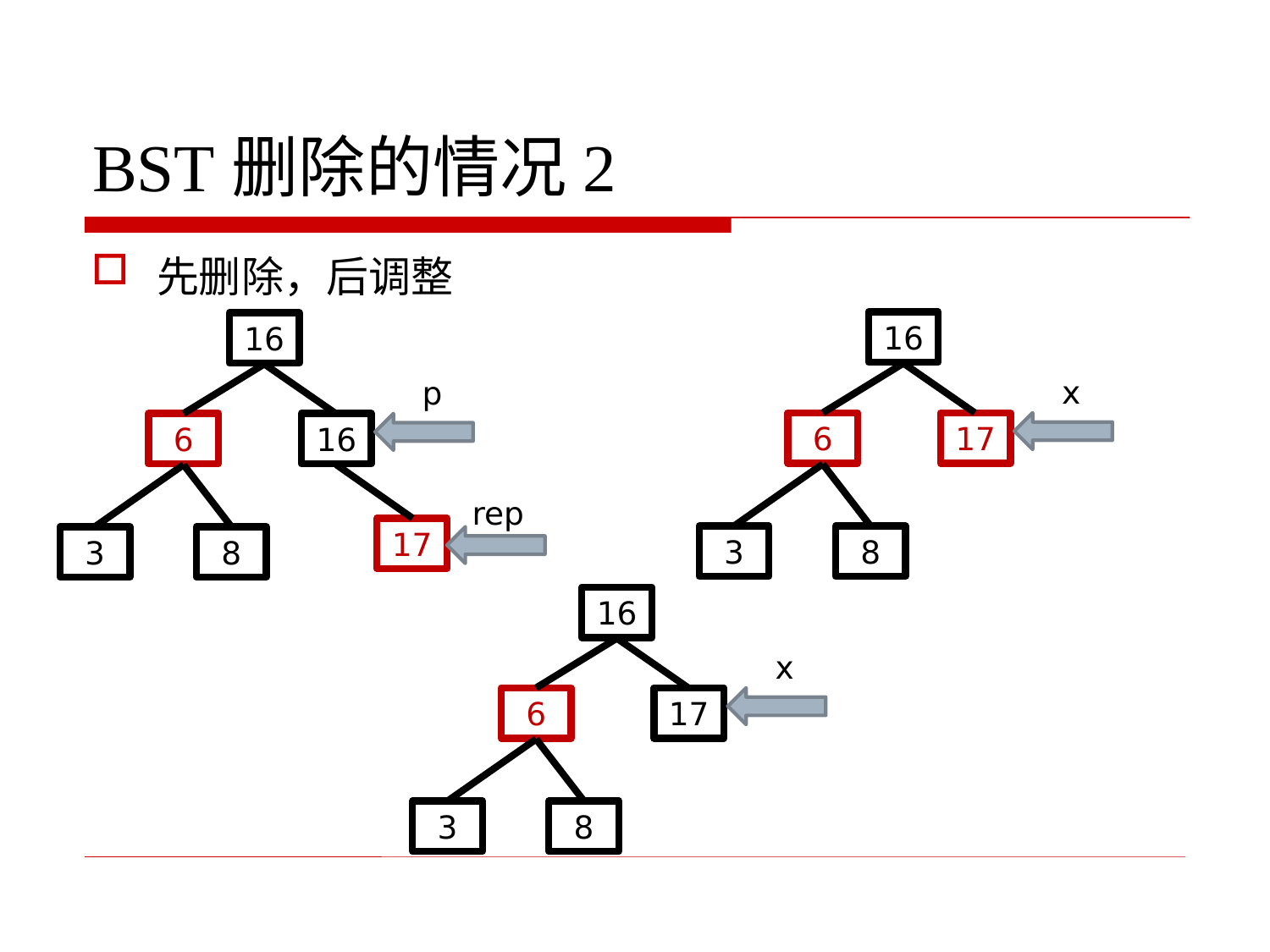

# BST删除的情况2
先删除，后调整

16
6
17
3
8

x
16
6
16
17
3
8

p
rep
16
6
17
3
8

x